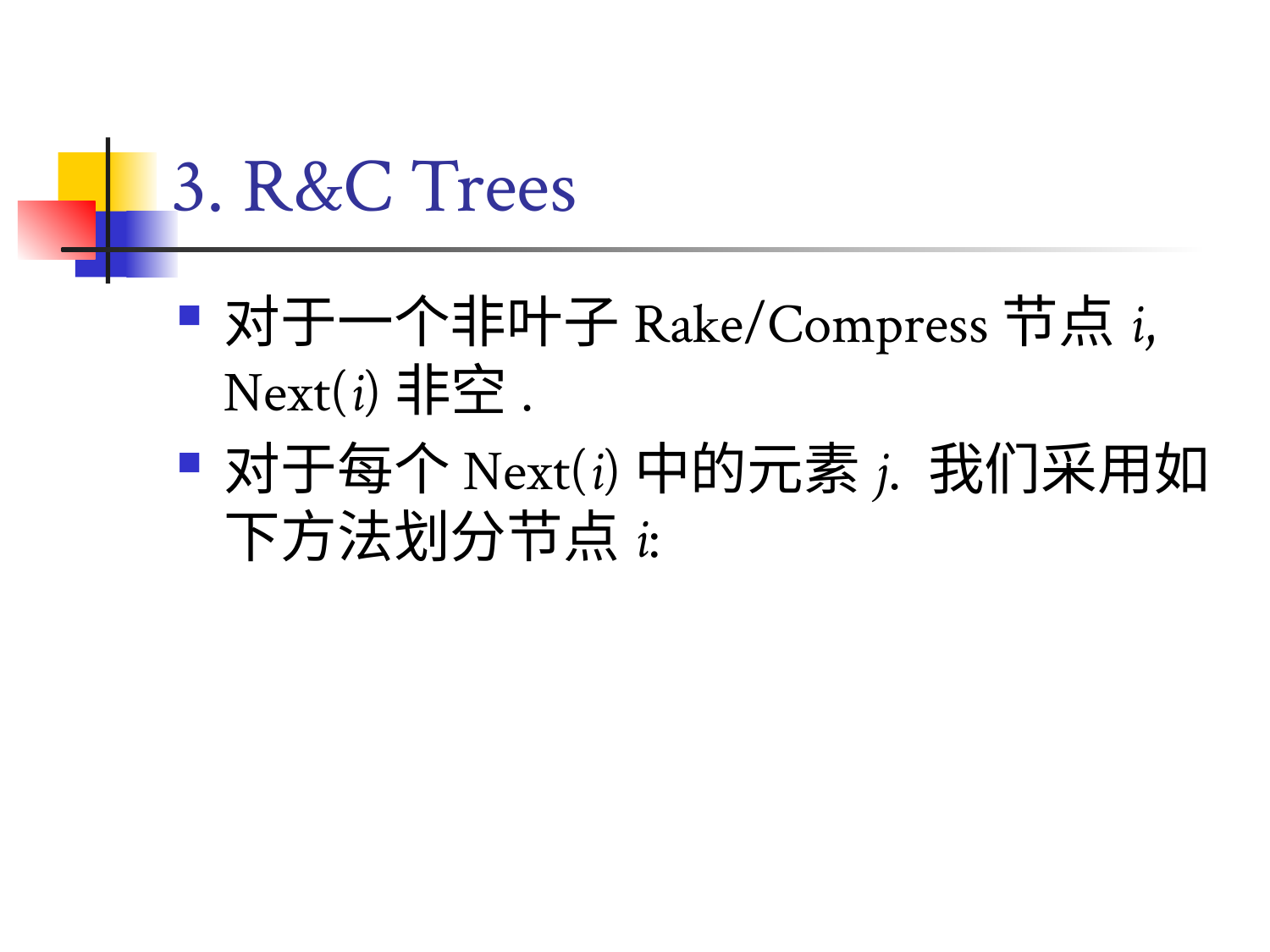

# 3. R&C Trees
对于一个非叶子Rake/Compress节点i, Next(i)非空.
对于每个Next(i)中的元素j. 我们采用如下方法划分节点i: